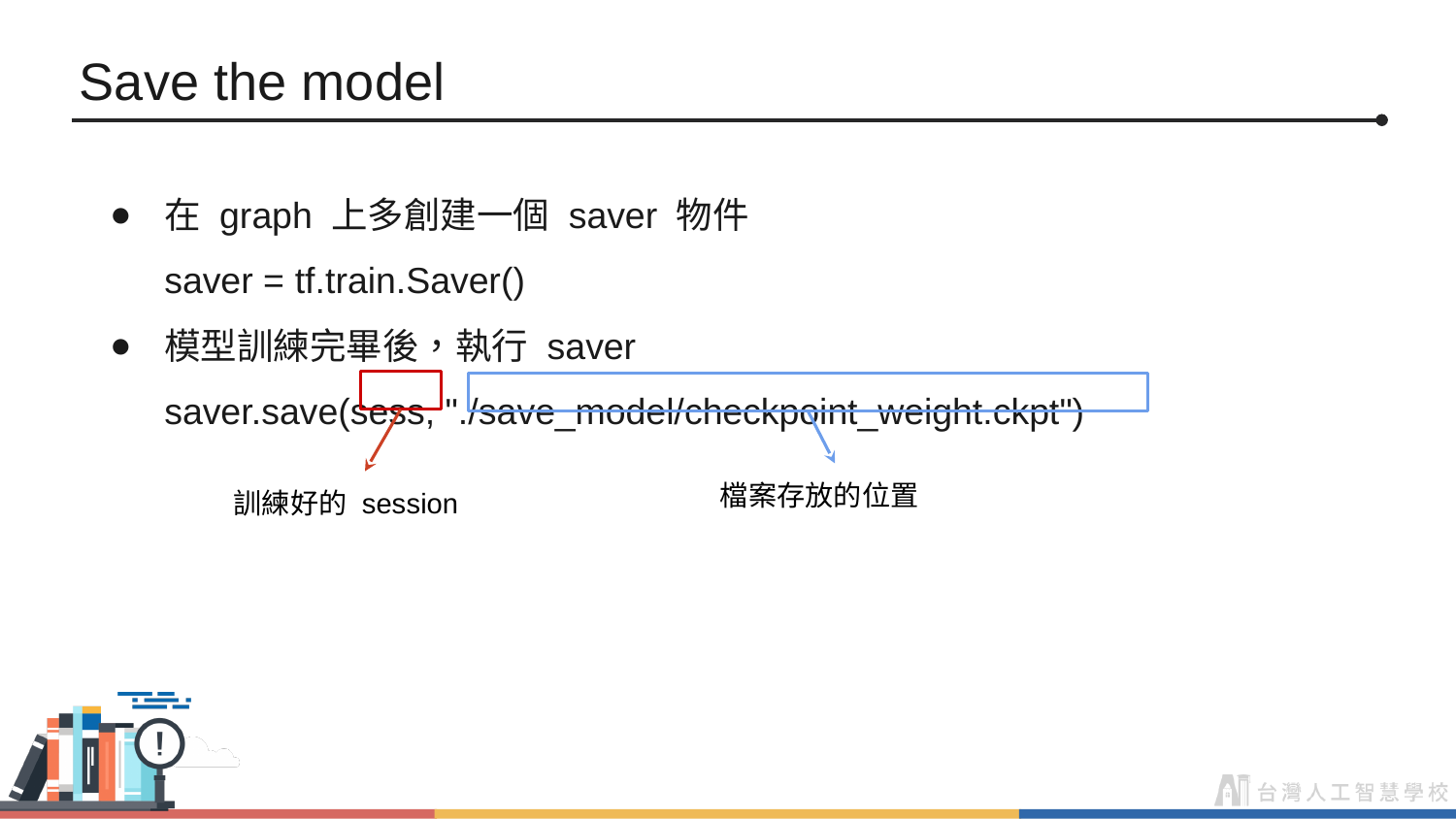

# Save the model
在 graph 上多創建一個 saver 物件
saver = tf.train.Saver()
模型訓練完畢後，執行 saver
saver.save(sess, "./save_model/checkpoint_weight.ckpt")

檔案存放的位置
訓練好的 session